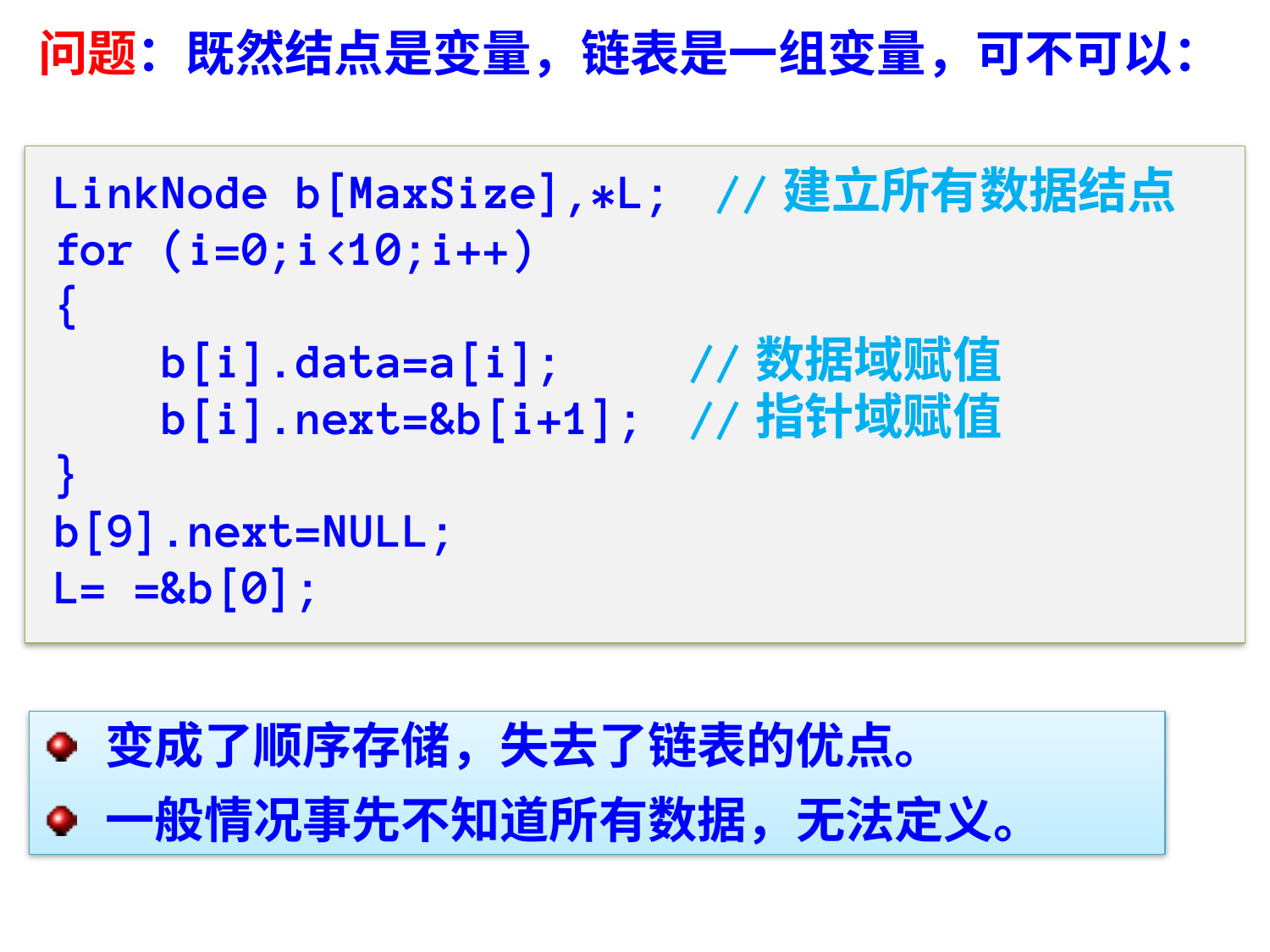

问题：既然结点是变量，链表是一组变量，可不可以：
LinkNode b[MaxSize],*L;	 //建立所有数据结点
for (i=0;i<10;i++)
{
    b[i].data=a[i]; 	//数据域赋值
    b[i].next=&b[i+1]; 	//指针域赋值
}
b[9].next=NULL;
L= =&b[0];
变成了顺序存储，失去了链表的优点。
一般情况事先不知道所有数据，无法定义。